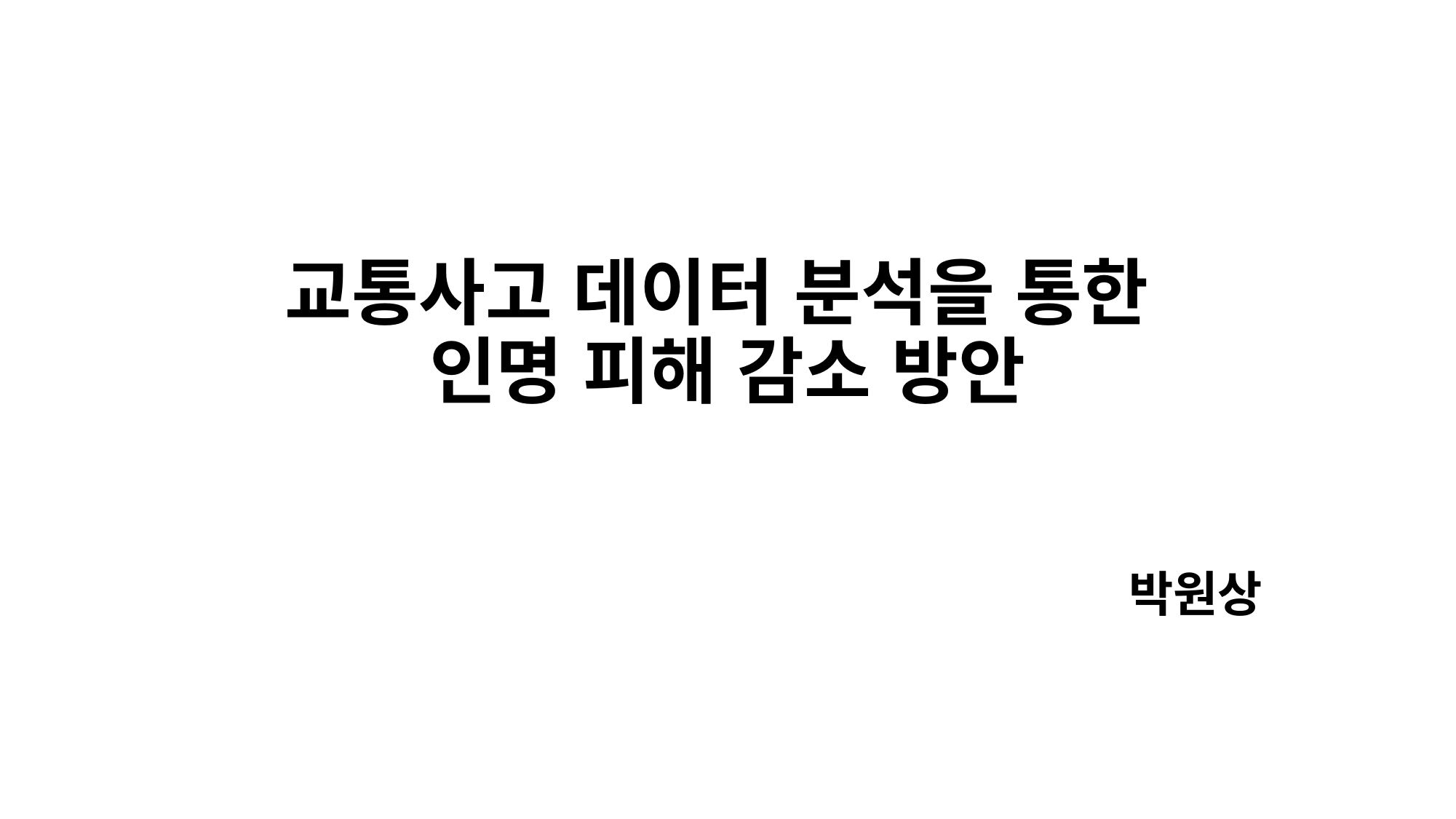

# 교통사고 데이터 분석을 통한 인명 피해 감소 방안

박원상